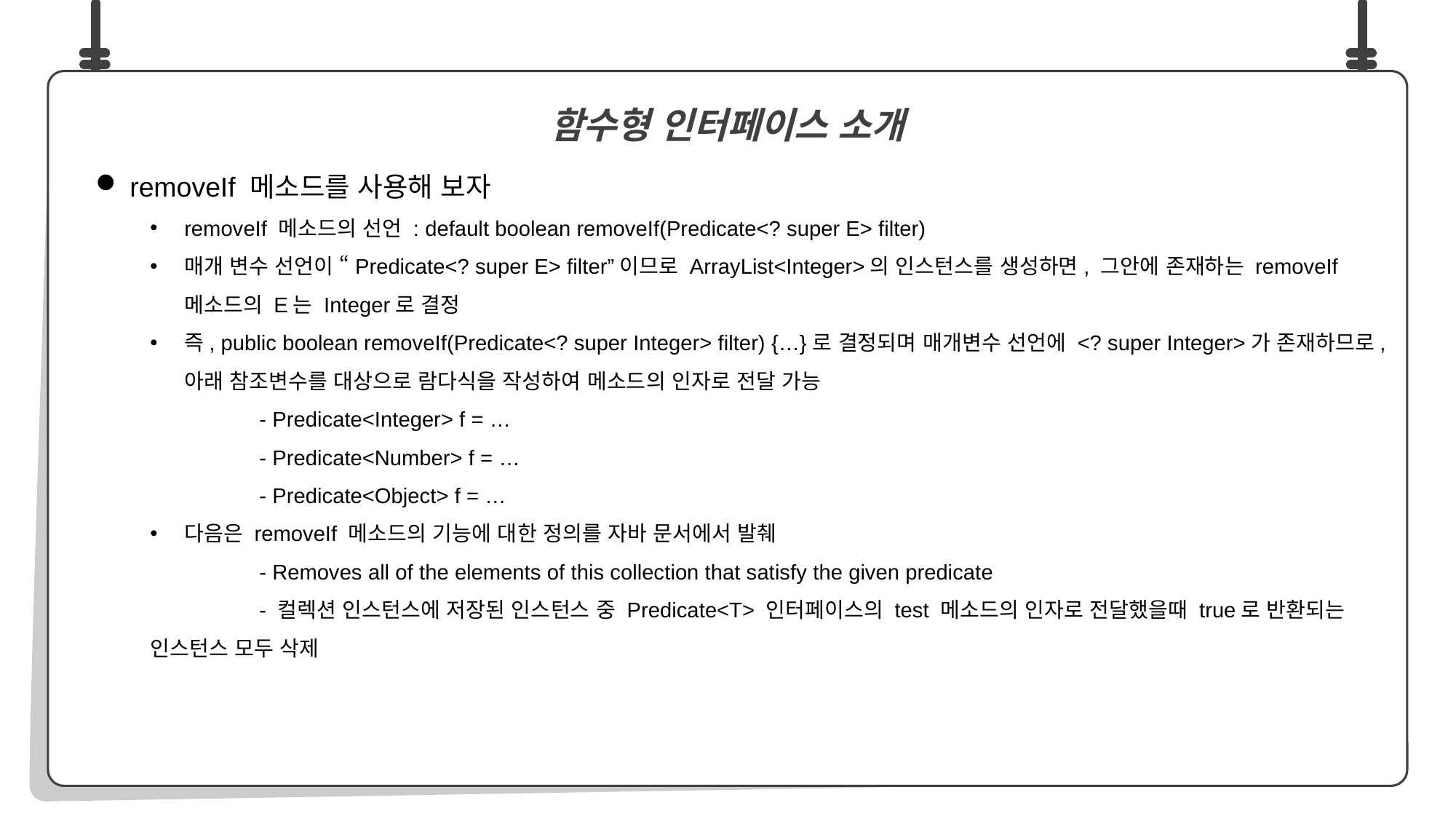

removeIf 메소드를 사용해 보자
removeIf 메소드의 선언 : default boolean removeIf(Predicate<? super E> filter)
매개 변수 선언이 “Predicate<? super E> filter”이므로 ArrayList<Integer>의 인스턴스를 생성하면, 그안에 존재하는 removeIf 메소드의 E는 Integer로 결정
즉, public boolean removeIf(Predicate<? super Integer> filter) {…}로 결정되며 매개변수 선언에 <? super Integer>가 존재하므로, 아래 참조변수를 대상으로 람다식을 작성하여 메소드의 인자로 전달 가능
	- Predicate<Integer> f = …
	- Predicate<Number> f = …
	- Predicate<Object> f = …
다음은 removeIf 메소드의 기능에 대한 정의를 자바 문서에서 발췌
	- Removes all of the elements of this collection that satisfy the given predicate
	- 컬렉션 인스턴스에 저장된 인스턴스 중 Predicate<T> 인터페이스의 test 메소드의 인자로 전달했을때 true로 반환되는 인스턴스 모두 삭제

함수형 인터페이스 소개